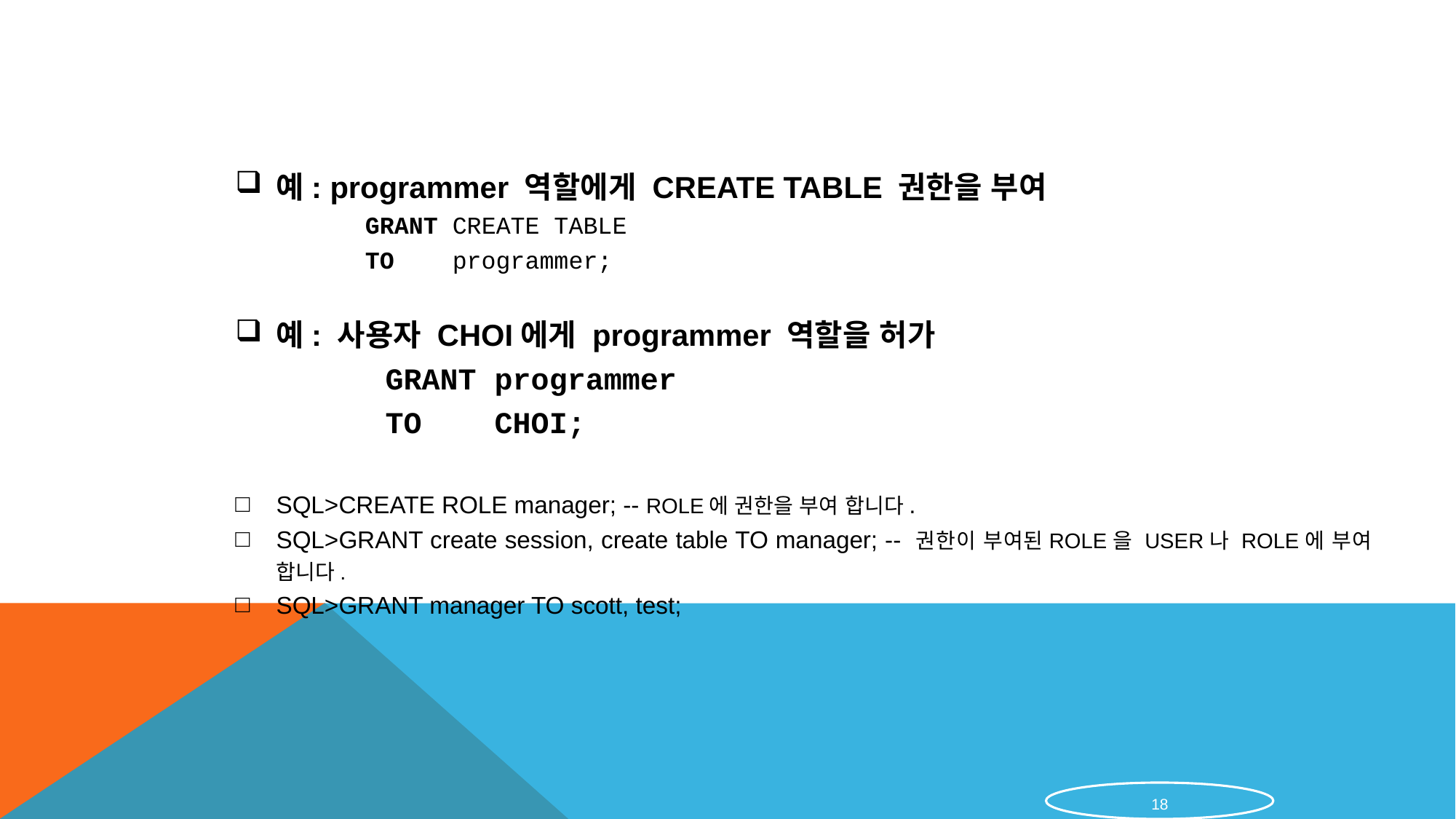

예: programmer 역할에게 CREATE TABLE 권한을 부여
		GRANT CREATE TABLE
		TO    programmer;

예: 사용자 CHOI에게 programmer 역할을 허가
		GRANT programmer
		TO    CHOI;

SQL>CREATE ROLE manager; -- ROLE에 권한을 부여 합니다.
SQL>GRANT create session, create table TO manager; -- 권한이 부여된ROLE을 USER나 ROLE에 부여 합니다.
SQL>GRANT manager TO scott, test;
18